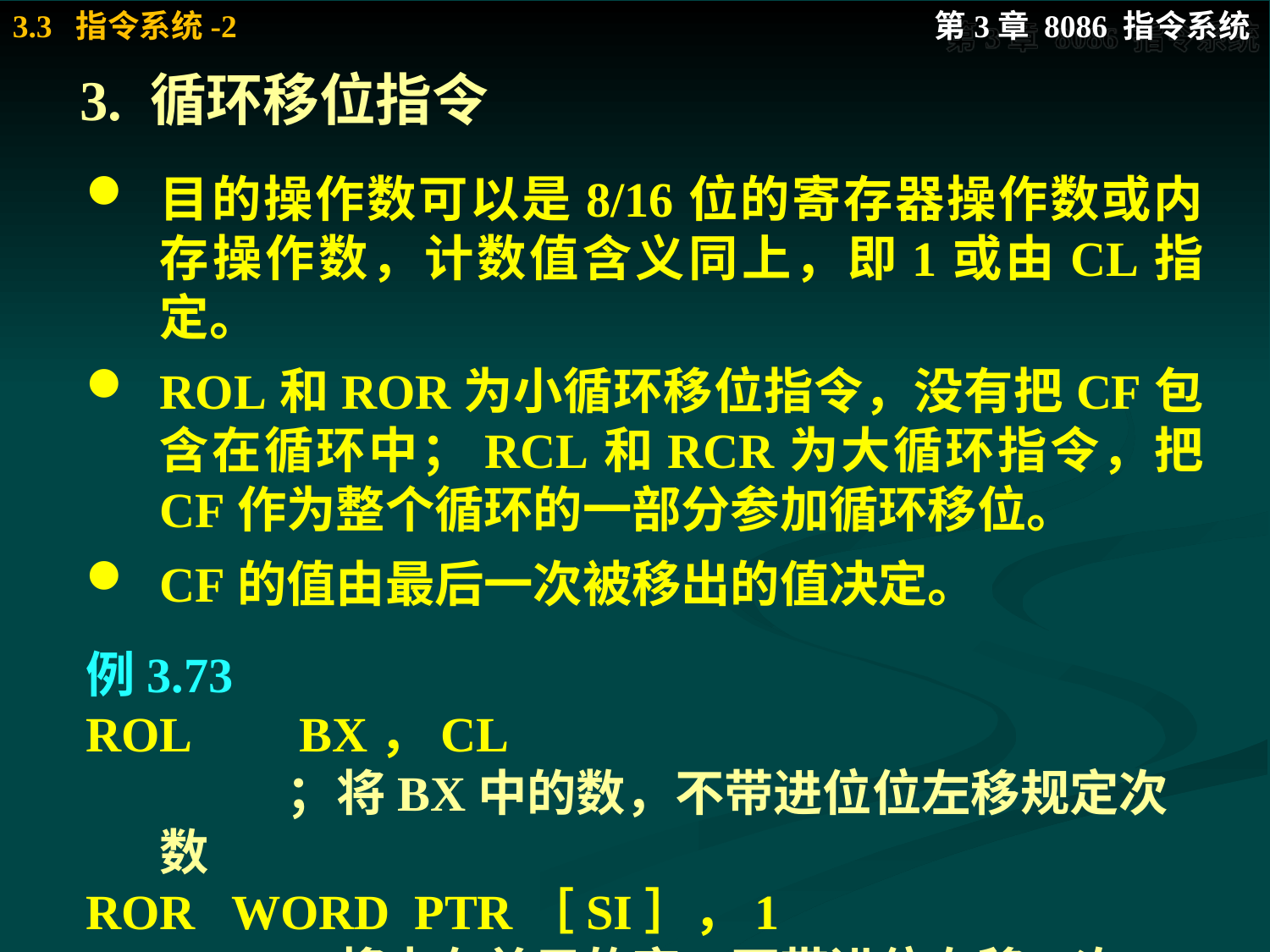

# 3. 循环移位指令
目的操作数可以是8/16位的寄存器操作数或内存操作数，计数值含义同上，即1或由CL指定。
ROL和ROR为小循环移位指令，没有把CF包含在循环中；RCL和RCR为大循环指令，把 CF作为整个循环的一部分参加循环移位。
CF的值由最后一次被移出的值决定。
例3.73
ROL	 BX，CL
 		；将BX中的数，不带进位位左移规定次数
ROR   WORD  PTR［SI］，1
		；将内存单元的字，不带进位右移1次